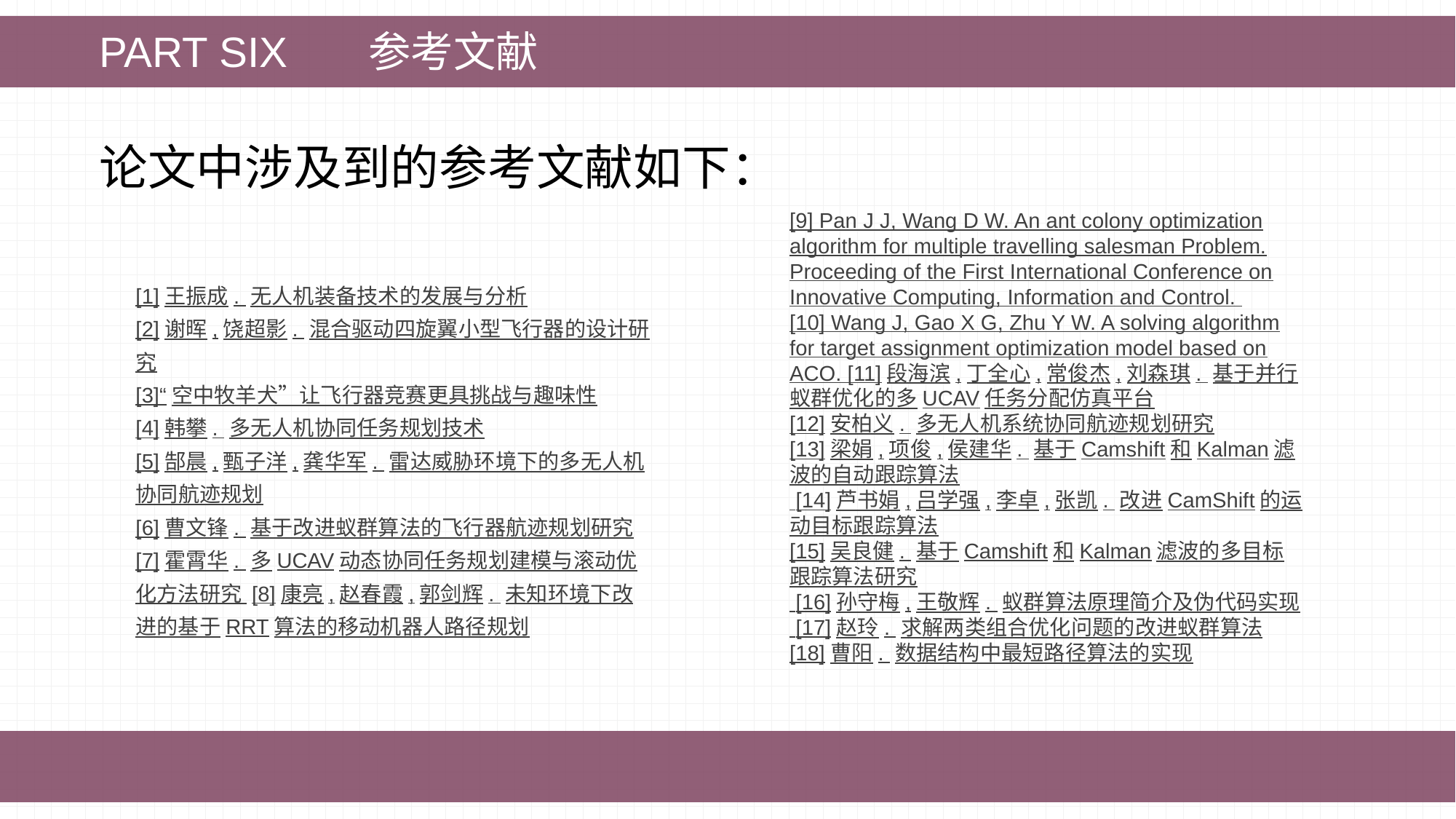

PART SIX      参考文献
论文中涉及到的参考文献如下：
[9] Pan J J, Wang D W. An ant colony optimization algorithm for multiple travelling salesman Problem. Proceeding of the First International Conference on Innovative Computing, Information and Control.
[10] Wang J, Gao X G, Zhu Y W. A solving algorithm for target assignment optimization model based on ACO. [11]段海滨,丁全心,常俊杰,刘森琪. 基于并行蚁群优化的多UCAV任务分配仿真平台
[12]安柏义. 多无人机系统协同航迹规划研究
[13]梁娟,项俊,侯建华. 基于Camshift和Kalman滤波的自动跟踪算法
 [14]芦书娟,吕学强,李卓,张凯. 改进CamShift的运动目标跟踪算法
[15]吴良健. 基于Camshift和Kalman滤波的多目标跟踪算法研究
 [16]孙守梅,王敬辉. 蚁群算法原理简介及伪代码实现
 [17]赵玲. 求解两类组合优化问题的改进蚁群算法
[18]曹阳. 数据结构中最短路径算法的实现

[1]王振成. 无人机装备技术的发展与分析
[2]谢晖,饶超影. 混合驱动四旋翼小型飞行器的设计研究
[3]“空中牧羊犬”让飞行器竞赛更具挑战与趣味性
[4]韩攀. 多无人机协同任务规划技术
[5]郜晨,甄子洋,龚华军. 雷达威胁环境下的多无人机协同航迹规划
[6]曹文锋. 基于改进蚁群算法的飞行器航迹规划研究
[7]霍霄华. 多UCAV动态协同任务规划建模与滚动优化方法研究 [8]康亮,赵春霞,郭剑辉. 未知环境下改进的基于RRT算法的移动机器人路径规划